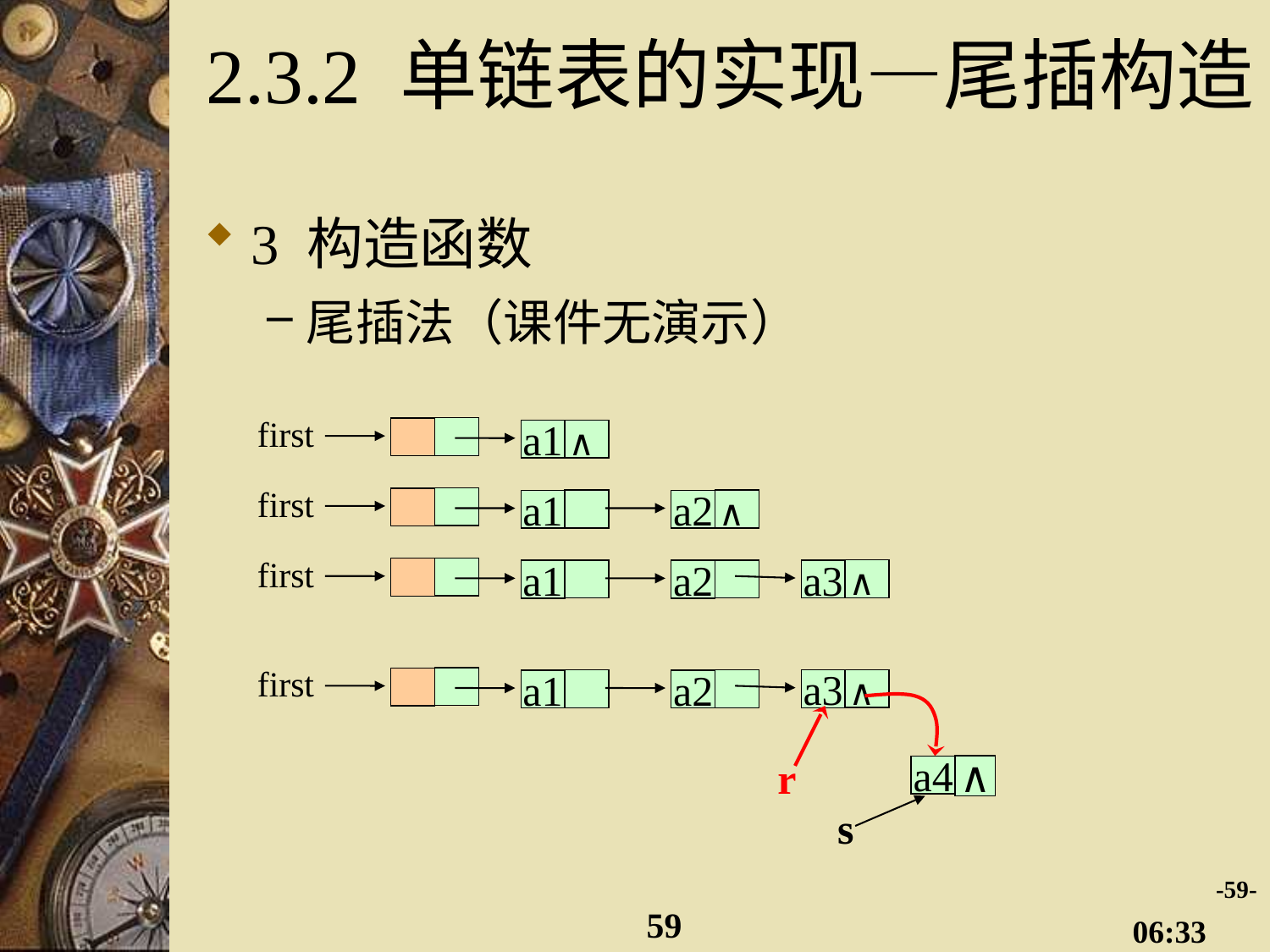

# 2.3.2 单链表的实现—尾插构造
3 构造函数
尾插法（课件无演示）

first

∧
a1

first

∧
a1
a2

first

∧

a3
a1
a2

first

∧

a3
a1
a2

∧
a4
s

r
-59-